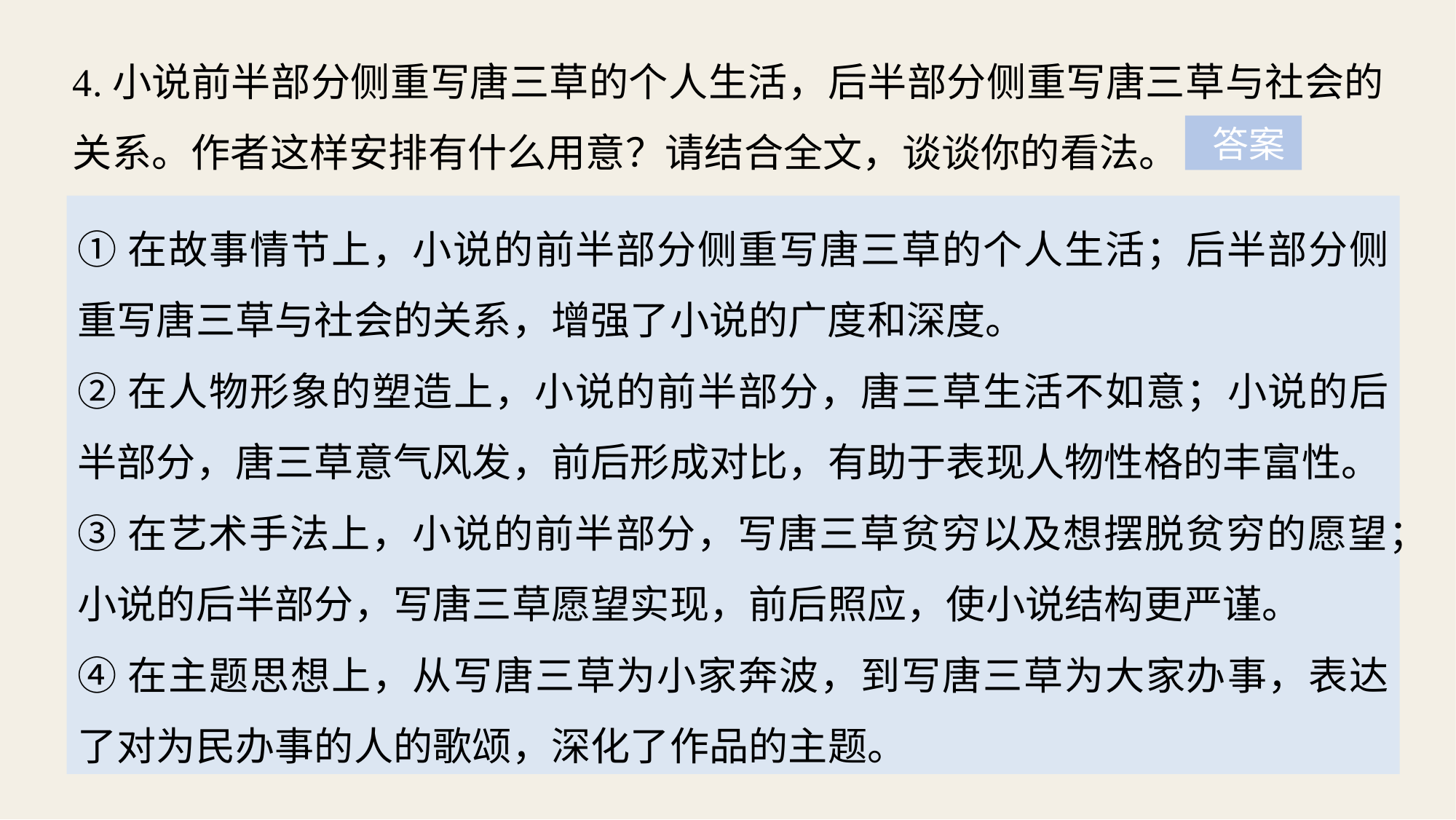

4.小说前半部分侧重写唐三草的个人生活，后半部分侧重写唐三草与社会的关系。作者这样安排有什么用意？请结合全文，谈谈你的看法。
 答案
①在故事情节上，小说的前半部分侧重写唐三草的个人生活；后半部分侧重写唐三草与社会的关系，增强了小说的广度和深度。
②在人物形象的塑造上，小说的前半部分，唐三草生活不如意；小说的后半部分，唐三草意气风发，前后形成对比，有助于表现人物性格的丰富性。
③在艺术手法上，小说的前半部分，写唐三草贫穷以及想摆脱贫穷的愿望；小说的后半部分，写唐三草愿望实现，前后照应，使小说结构更严谨。
④在主题思想上，从写唐三草为小家奔波，到写唐三草为大家办事，表达了对为民办事的人的歌颂，深化了作品的主题。